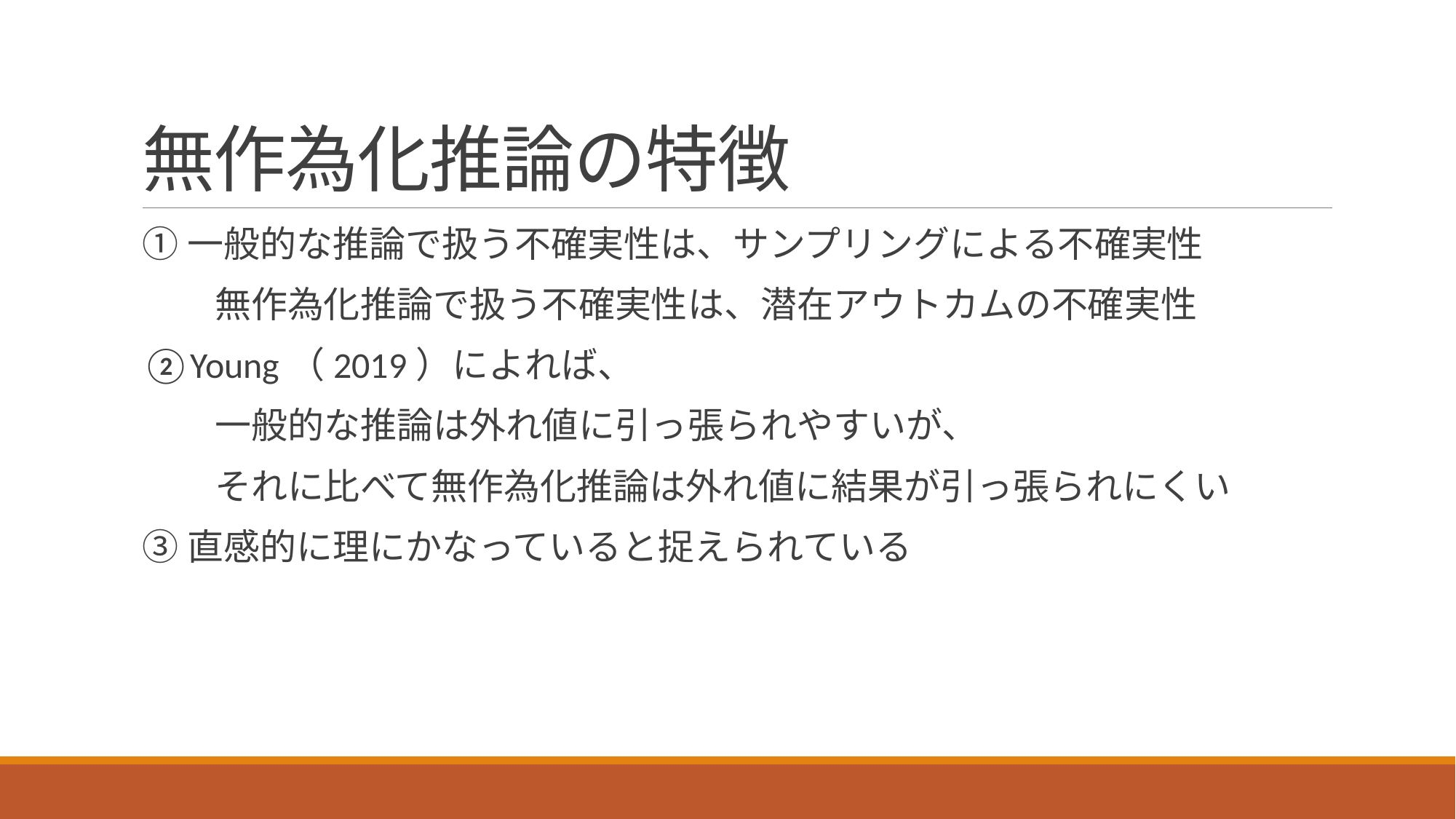

# 無作為化推論の特徴
①一般的な推論で扱う不確実性は、サンプリングによる不確実性
　　無作為化推論で扱う不確実性は、潜在アウトカムの不確実性
②Young（2019）によれば、
　　一般的な推論は外れ値に引っ張られやすいが、
　　それに比べて無作為化推論は外れ値に結果が引っ張られにくい
③直感的に理にかなっていると捉えられている